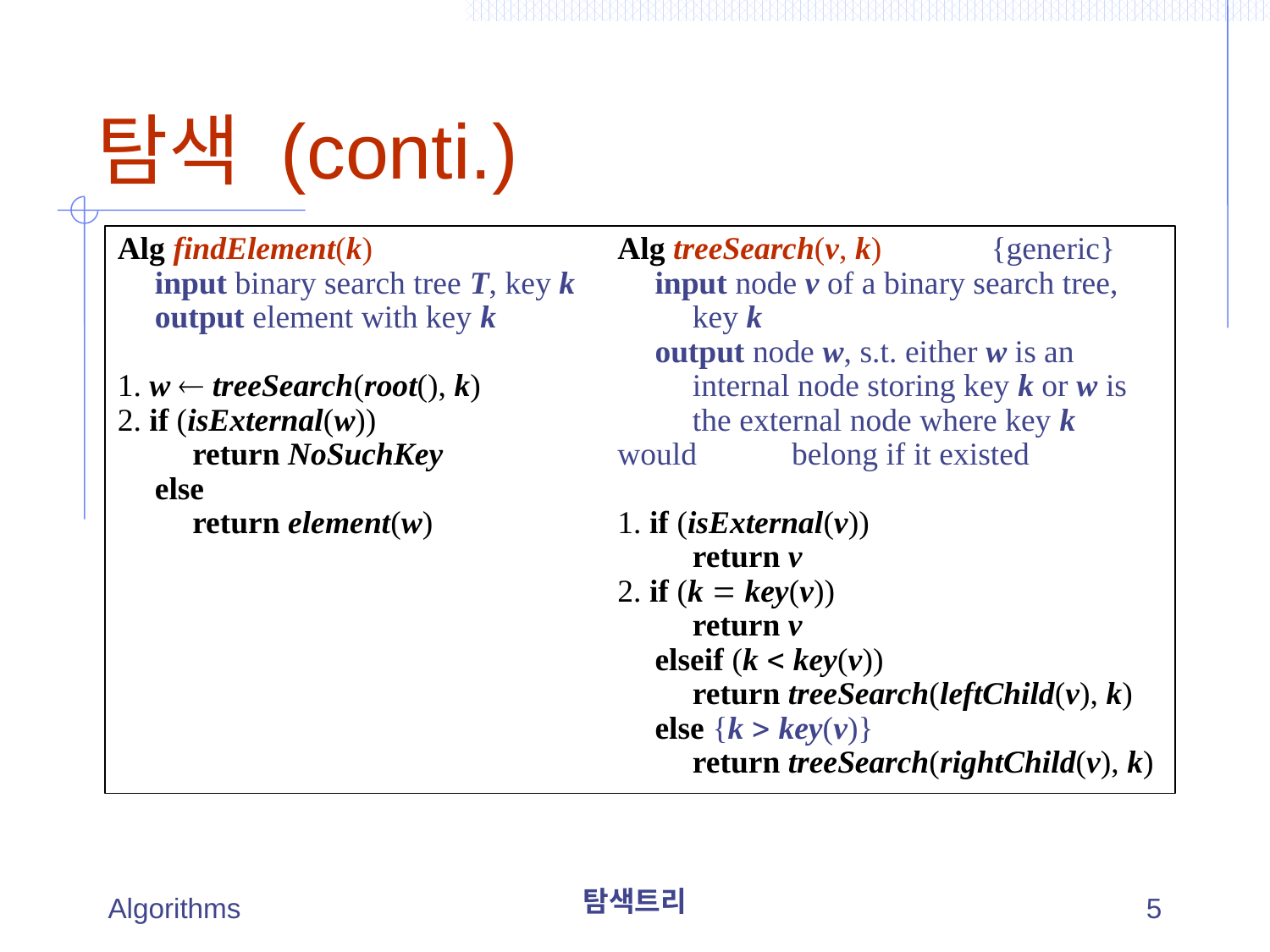

# 탐색 (conti.)

Alg findElement(k)
	input binary search tree T, key k
	output element with key k

1. w ← treeSearch(root(), k)
2. if (isExternal(w))
		return NoSuchKey
	else
		return element(w)
Alg treeSearch(v, k)			{generic}
	input node v of a binary search tree, 			key k
	output node w, s.t. either w is an 				internal node storing key k or w is 			the external node where key k would 		belong if it existed

1. if (isExternal(v))
		return v
2. if (k = key(v))
		return v
	elseif (k < key(v))
		return treeSearch(leftChild(v), k)
	else {k > key(v)}
		return treeSearch(rightChild(v), k)
Algorithms
탐색트리
5